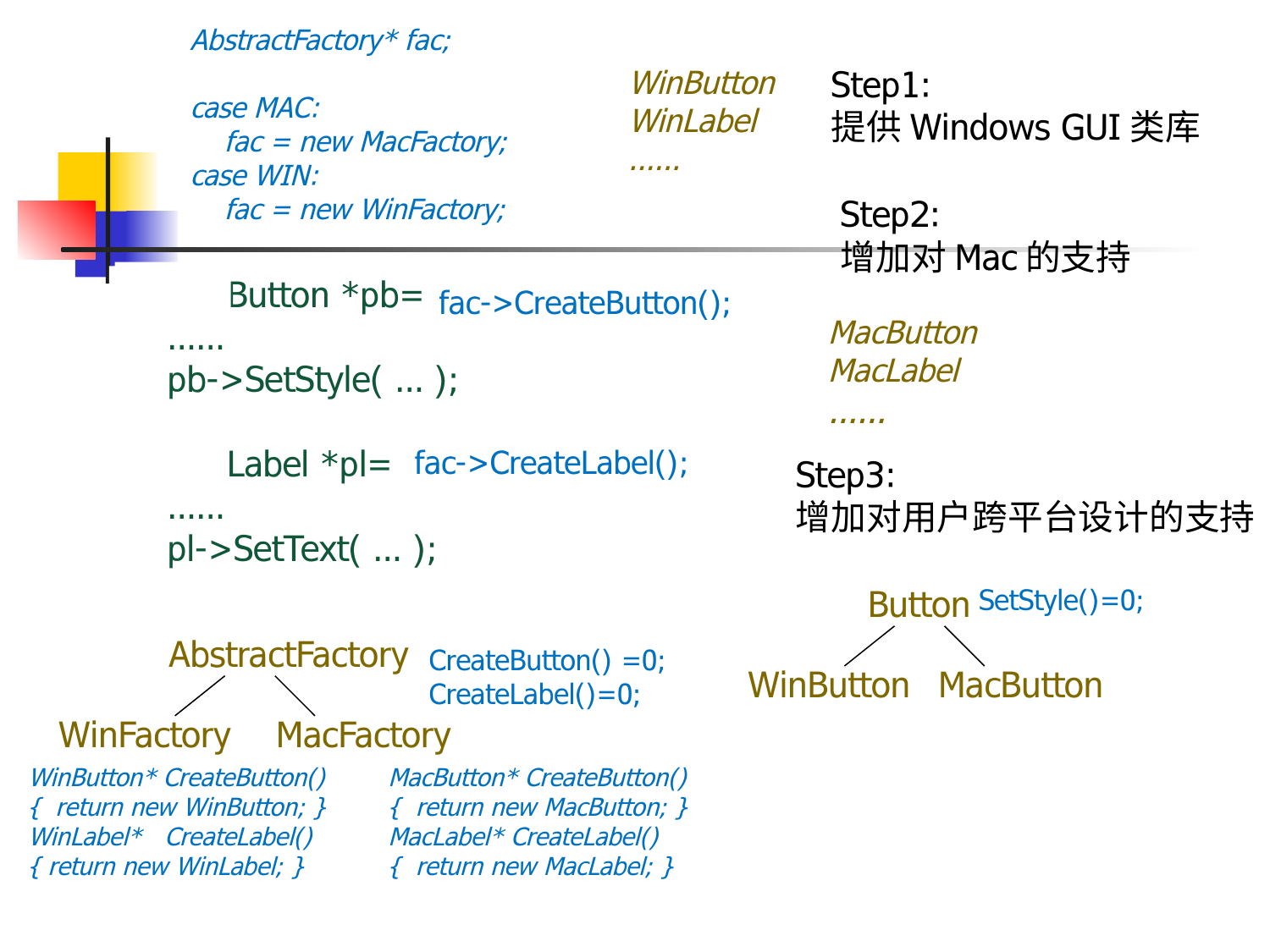

AbstractFactory* fac;

case MAC:
    fac = new MacFactory;
case WIN:
    fac = new WinFactory;
WinButton
WinLabel
……
Step1:
提供Windows GUI类库
Step2:
增加对Mac的支持
Mac

WinButton *pb= new   WinButton();
……
pb->SetStyle( … );

WinLabel *pl= new    WinLabel();
……
pl->SetText( … );

Mac
fac->CreateButton();
MacButton
MacLabel
……
Mac

fac->CreateLabel();
Mac
Step3:
增加对用户跨平台设计的支持
Button
WinButton
MacButton
SetStyle()=0;
AbstractFactory
WinFactory
MacFactory
CreateButton() =0;
CreateLabel()=0;
WinButton* CreateButton()
{  return new WinButton; }
WinLabel*   CreateLabel()
{ return new WinLabel; }
MacButton* CreateButton()
{  return new MacButton; }
MacLabel* CreateLabel()
{  return new MacLabel; }